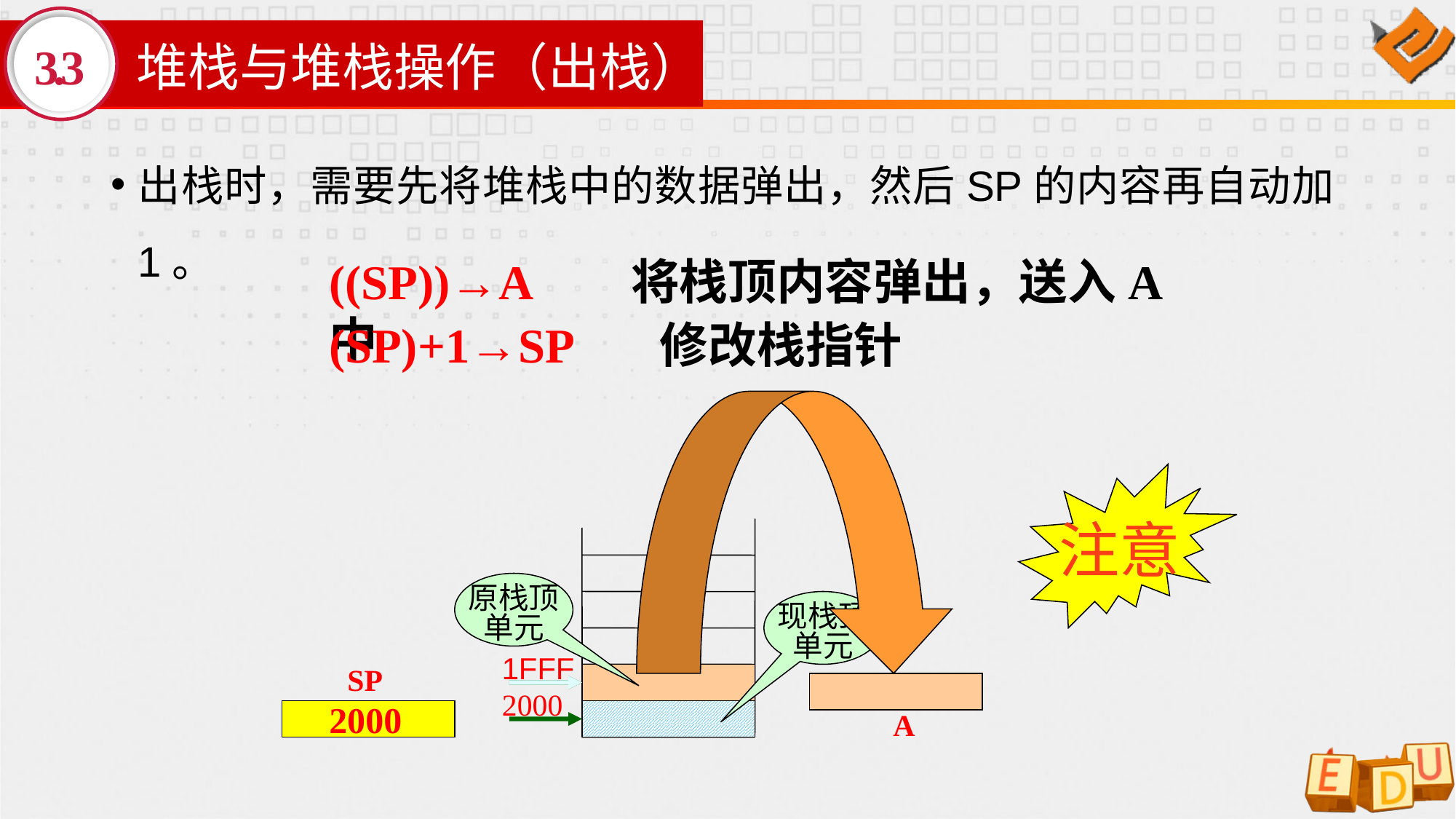

# 堆栈与堆栈操作（出栈）
3.3
出栈时，需要先将堆栈中的数据弹出，然后SP的内容再自动加1。
((SP))→A       将栈顶内容弹出，送入A中
(SP)+1→SP      修改栈指针

注意

SP

1FFF

A
原栈顶
单元
1FFF

现栈顶
单元

2000

1FFF
2000